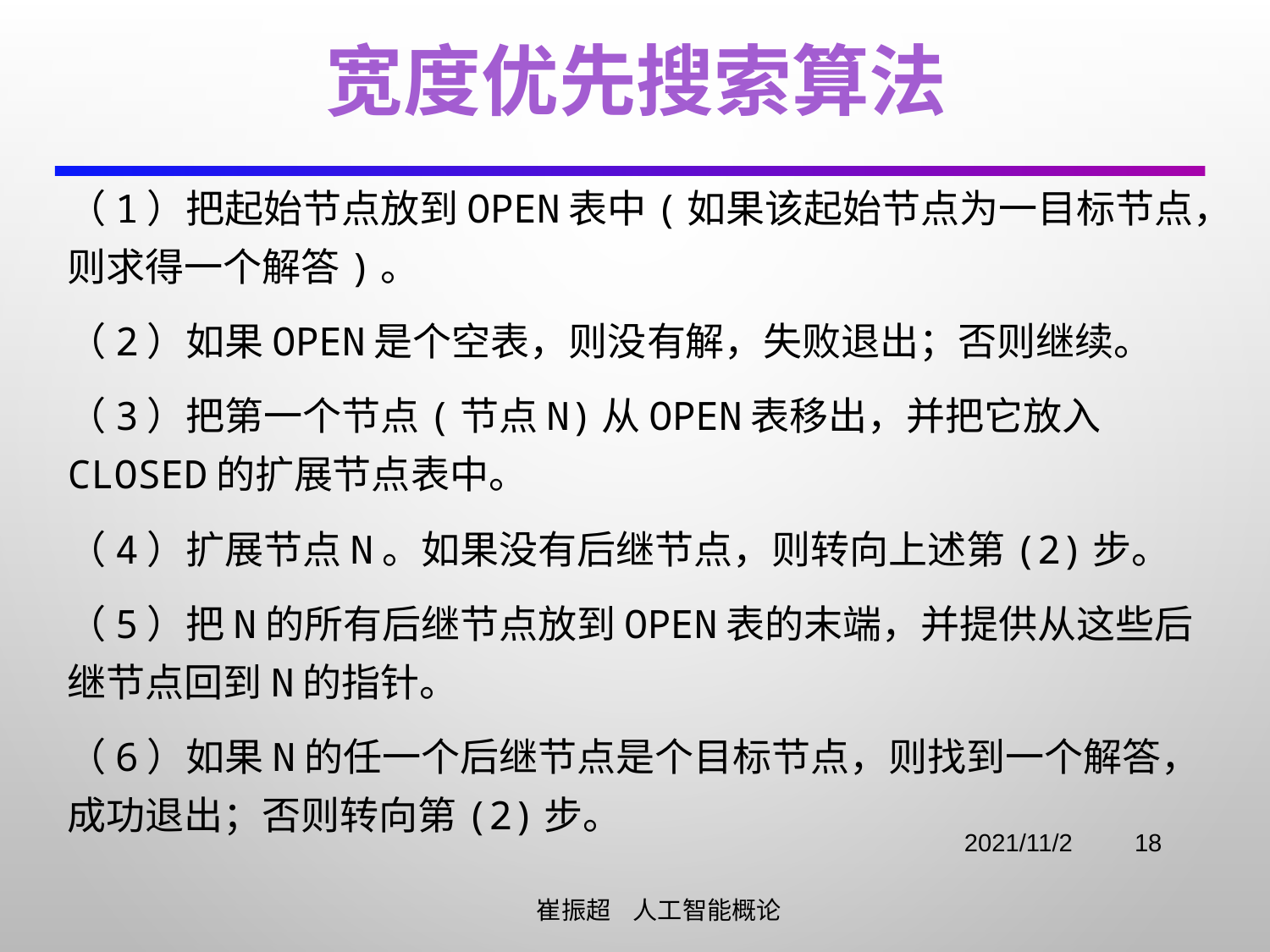

宽度优先搜索算法
（1）把起始节点放到OPEN表中(如果该起始节点为一目标节点，则求得一个解答)。
（2）如果OPEN是个空表，则没有解，失败退出；否则继续。
（3）把第一个节点(节点n)从OPEN表移出，并把它放入CLOSED的扩展节点表中。
（4）扩展节点n。如果没有后继节点，则转向上述第(2)步。
（5）把n的所有后继节点放到OPEN表的末端，并提供从这些后继节点回到n的指针。
（6）如果n的任一个后继节点是个目标节点，则找到一个解答，成功退出；否则转向第(2)步。
2021/11/2
18
 崔振超    人工智能概论